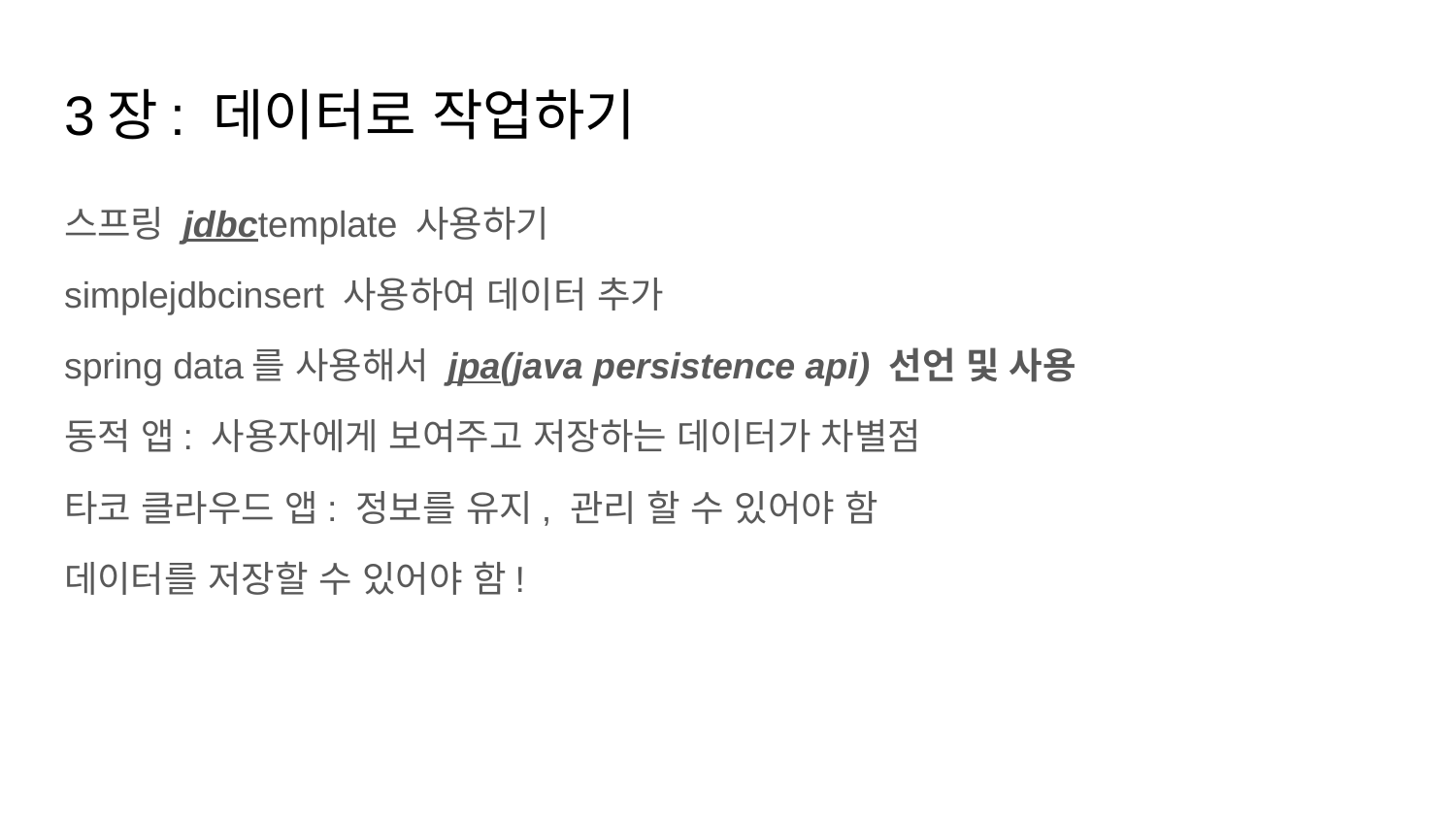

# 3장: 데이터로 작업하기
스프링 jdbctemplate 사용하기
simplejdbcinsert 사용하여 데이터 추가
spring data를 사용해서 jpa(java persistence api) 선언 및 사용
동적 앱: 사용자에게 보여주고 저장하는 데이터가 차별점
타코 클라우드 앱: 정보를 유지, 관리 할 수 있어야 함
데이터를 저장할 수 있어야 함!